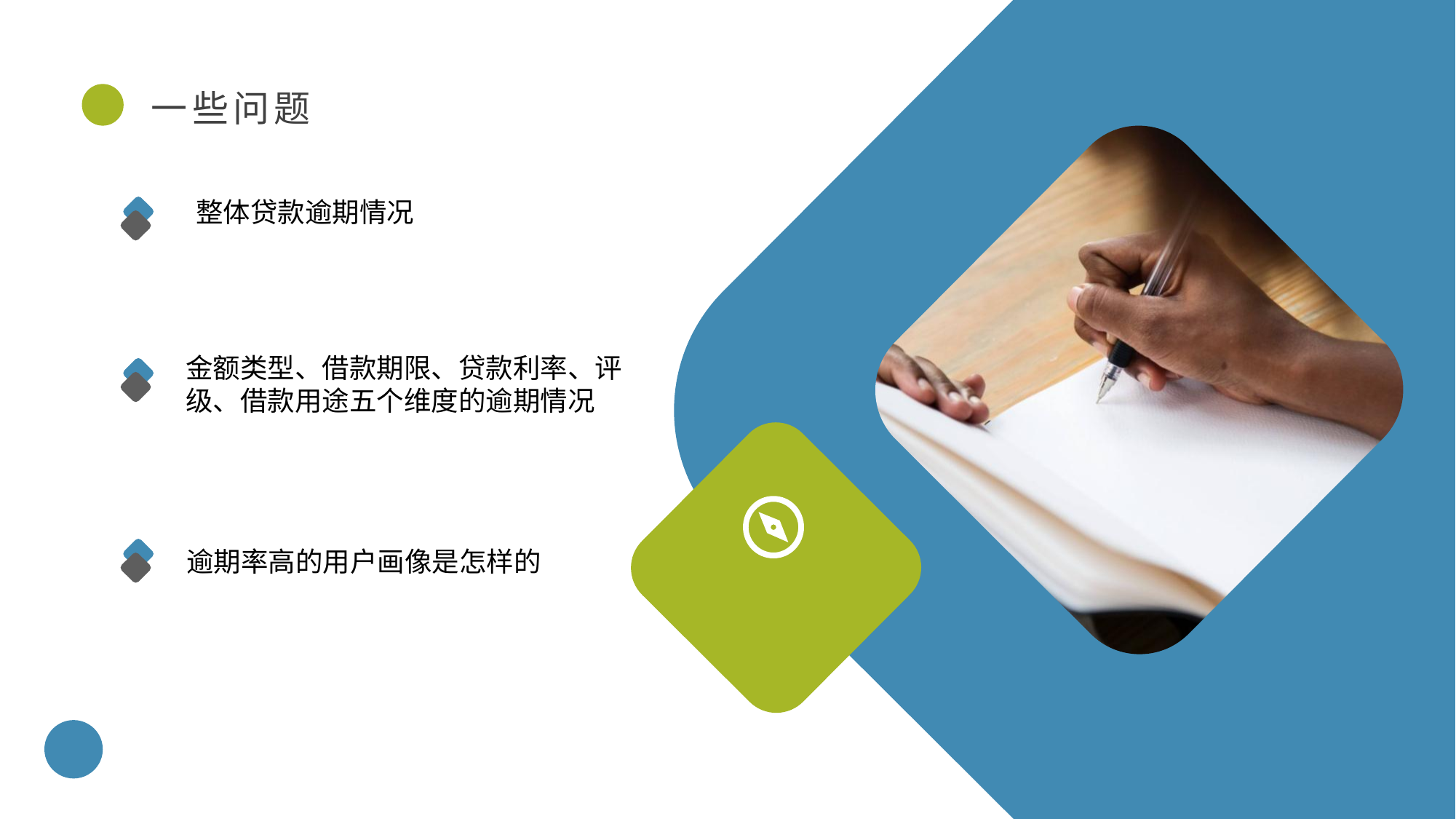

一些问题

整体贷款逾期情况

金额类型、借款期限、贷款利率、评级、借款用途五个维度的逾期情况

逾期率高的用户画像是怎样的